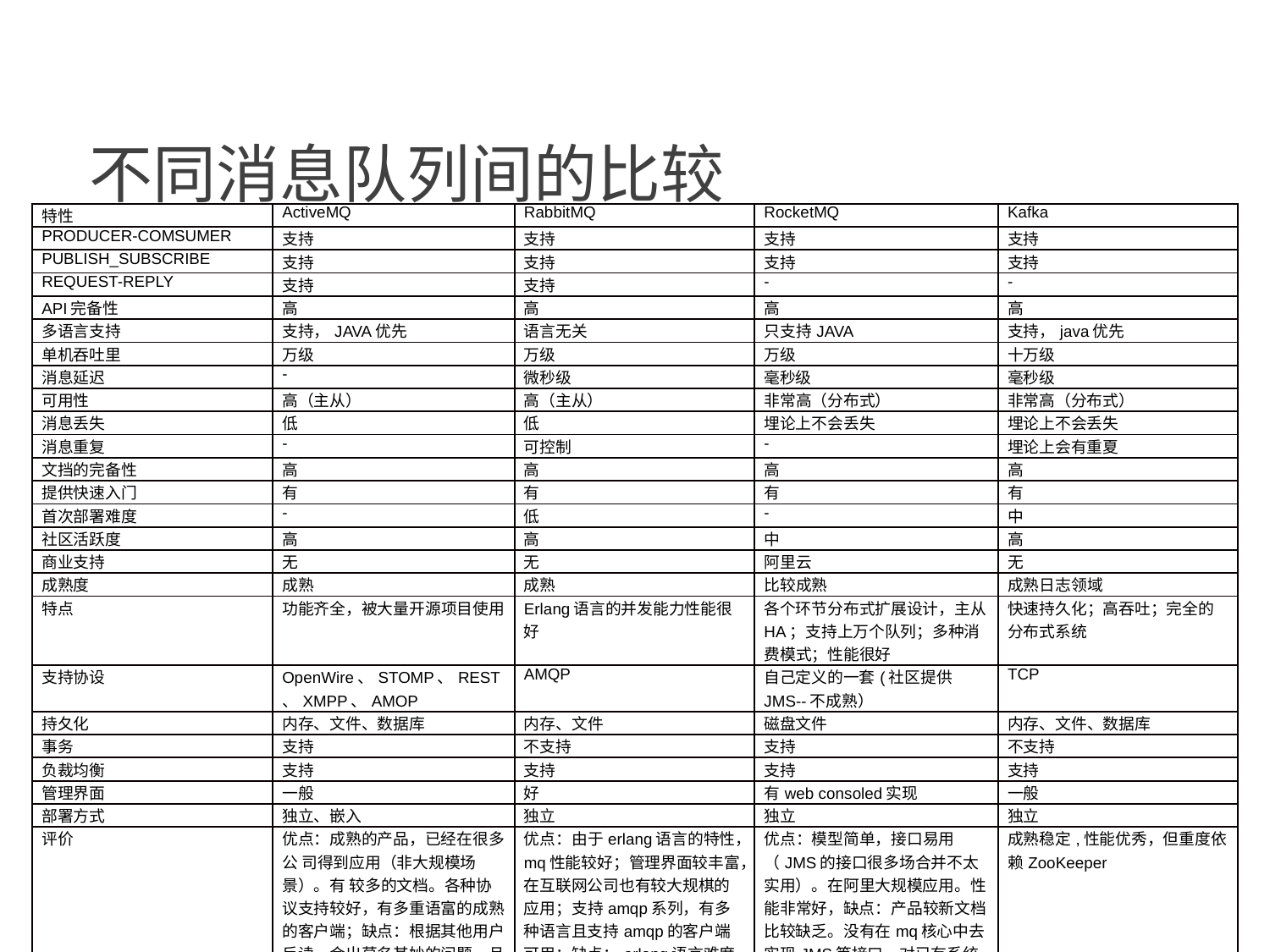

不同消息队列间的比较
| 特性 | ActiveMQ | RabbitMQ | RocketMQ | Kafka |
| --- | --- | --- | --- | --- |
| PRODUCER-COMSUMER | 支持 | 支持 | 支持 | 支持 |
| PUBLISH\_SUBSCRIBE | 支持 | 支持 | 支持 | 支持 |
| REQUEST-REPLY | 支持 | 支持 | - | - |
| API完备性 | 高 | 高 | 高 | 高 |
| 多语言支持 | 支持，JAVA优先 | 语言无关 | 只支持JAVA | 支持，java优先 |
| 单机吞吐里 | 万级 | 万级 | 万级 | 十万级 |
| 消息延迟 | - | 微秒级 | 毫秒级 | 毫秒级 |
| 可用性 | 高（主从） | 高（主从） | 非常高（分布式） | 非常高（分布式） |
| 消息丢失 | 低 | 低 | 埋论上不会丢失 | 埋论上不会丢失 |
| 消息重复 | - | 可控制 | - | 埋论上会有重夏 |
| 文挡的完备性 | 高 | 高 | 高 | 高 |
| 提供快速入门 | 有 | 有 | 有 | 有 |
| 首次部署难度 | - | 低 | - | 中 |
| 社区活跃度 | 高 | 高 | 中 | 高 |
| 商业支持 | 无 | 无 | 阿里云 | 无 |
| 成熟度 | 成熟 | 成熟 | 比较成熟 | 成熟日志领域 |
| 特点 | 功能齐全，被大量开源项目使用 | Erlang语言的并发能力性能很好 | 各个环节分布式扩展设计，主从HA；支持上万个队列；多种消费模式；性能很好 | 快速持久化；高吞吐；完全的分布式系统 |
| 支持协设 | OpenWire、STOMP、REST、XMPP、AMOP | AMQP | 自己定义的一套(社区提供JMS--不成熟） | TCP |
| 持夂化 | 内存、文件、数据库 | 内存、文件 | 磁盘文件 | 内存、文件、数据库 |
| 事务 | 支持 | 不支持 | 支持 | 不支持 |
| 负裁均衡 | 支持 | 支持 | 支持 | 支持 |
| 管理界面 | 一般 | 好 | 有web consoled实现 | 一般 |
| 部署方式 | 独立、嵌入 | 独立 | 独立 | 独立 |
| 评价 | 优点：成熟的产品，已经在很多公 司得到应用（非大规模场景）。有 较多的文档。各种协议支持较好，有多重语富的成熟的客户端；缺点：根据其他用户反读，会出莫名其妙的问题，且会丢消息。其重心放到activemq6.0产品一apollo上去了，目前社区不活妖，且对5.x维护较少；Activemq不适合用于上千个队列的应用场景。 | 优点：由于erlang语言的特性，mq性能较好；管理界面较丰富，在互联网公司也有较大规棋的应用；支持amqp系列，有多种语言且支持amqp的客户端可用；缺点：erlang语言难度大。集群不支持动态扩展。 | 优点：模型简单，接口易用（JMS的接口很多场合并不太实用）。在阿里大规模应用。性能非常好，缺点：产品较新文档比较缺乏。没有在mq核心中去实现JMS等接口，对已有系统而言不能兼容。阿里内部还有一套未开源的MQAPI，可以将上层应用和下层MQ的实现解耦，使的下面mq可以很方便的进行切换和升级而对应用无任何影响，目前这一套东西未开源。 | 成熟稳定,性能优秀，但重度依赖ZooKeeper |